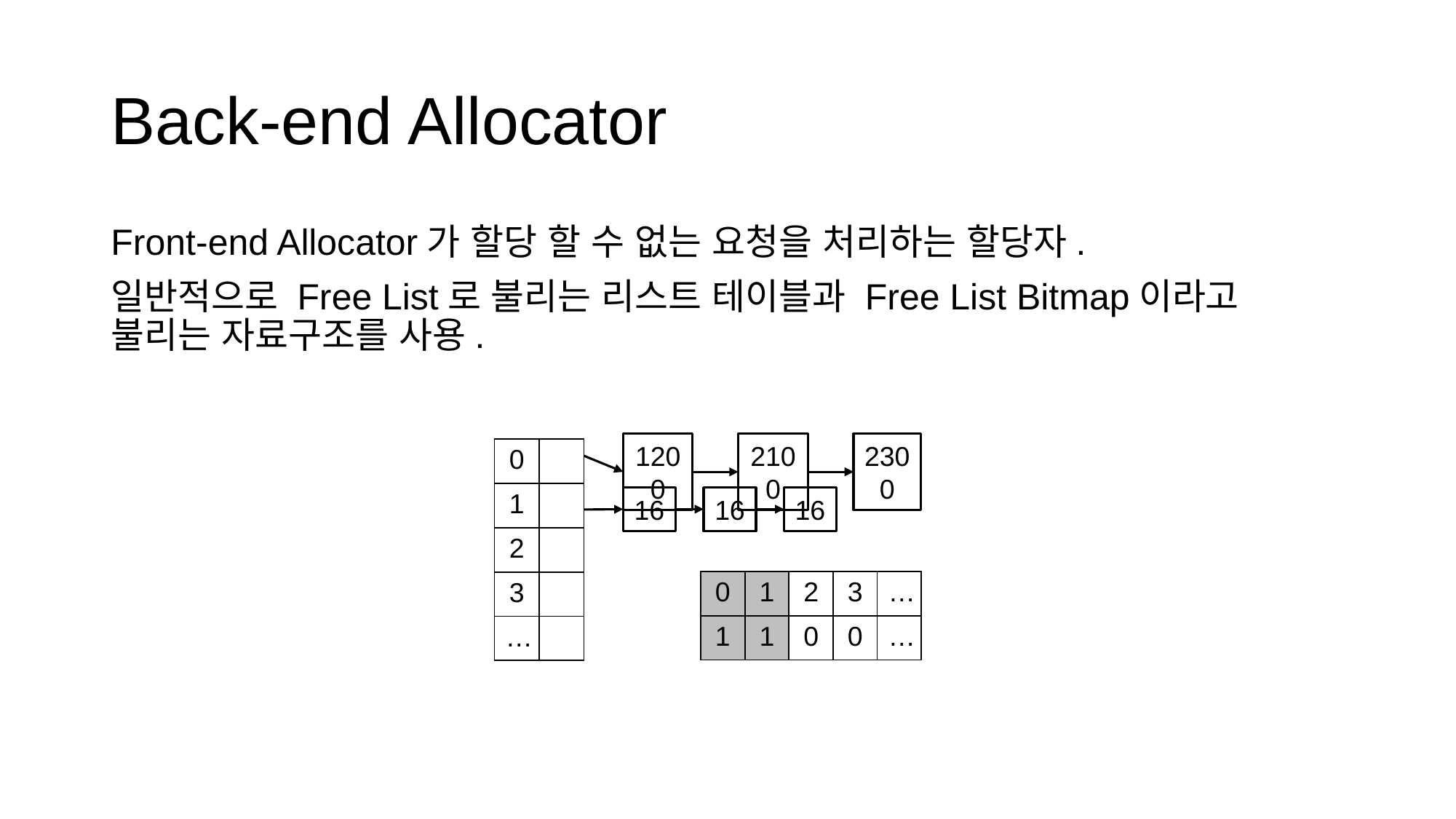

# Back-end Allocator
Front-end Allocator가 할당 할 수 없는 요청을 처리하는 할당자.
일반적으로 Free List로 불리는 리스트 테이블과 Free List Bitmap이라고 불리는 자료구조를 사용.
1200
2100
2300
| 0 |  |
| --- | --- |
| 1 |  |
| 2 |  |
| 3 |  |
| … |  |
16
16
16
| 0 | 1 | 2 | 3 | … |
| --- | --- | --- | --- | --- |
| 1 | 1 | 0 | 0 | … |